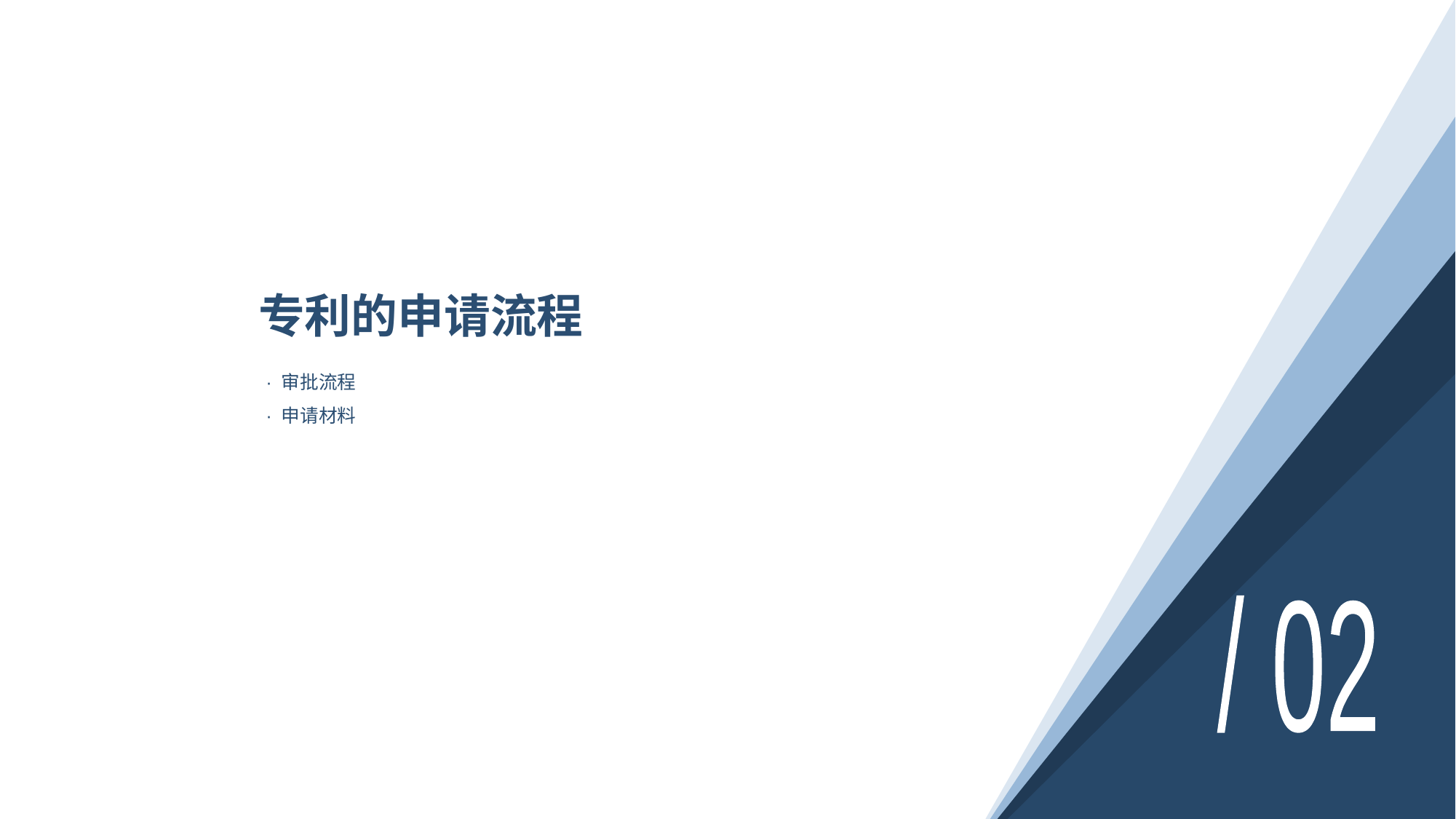

# 专利的申请流程
· 审批流程
· 申请材料
/ 02